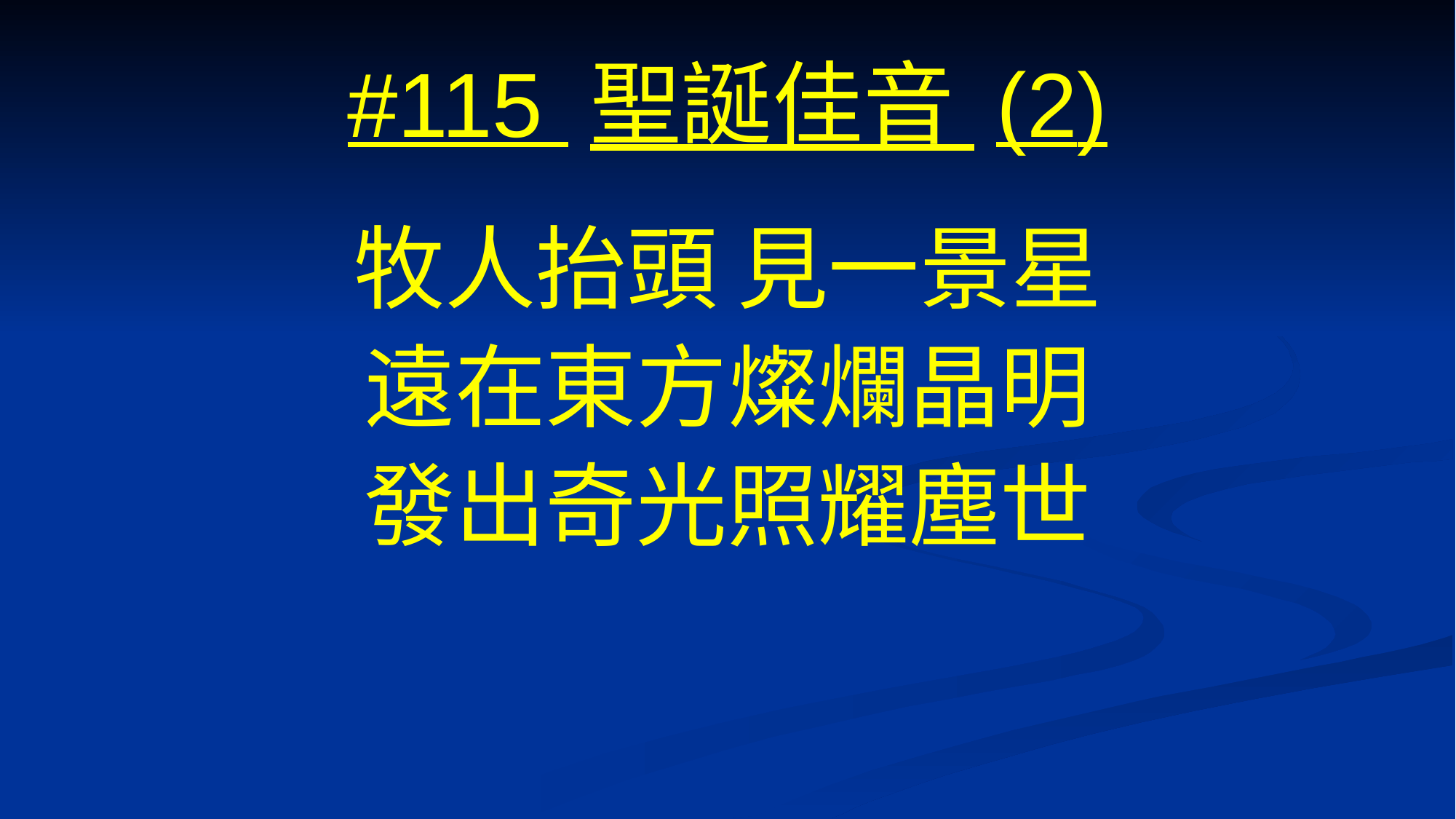

# #115 聖誕佳音 (2)
牧人抬頭 見一景星
遠在東方燦爛晶明
發出奇光照耀塵世